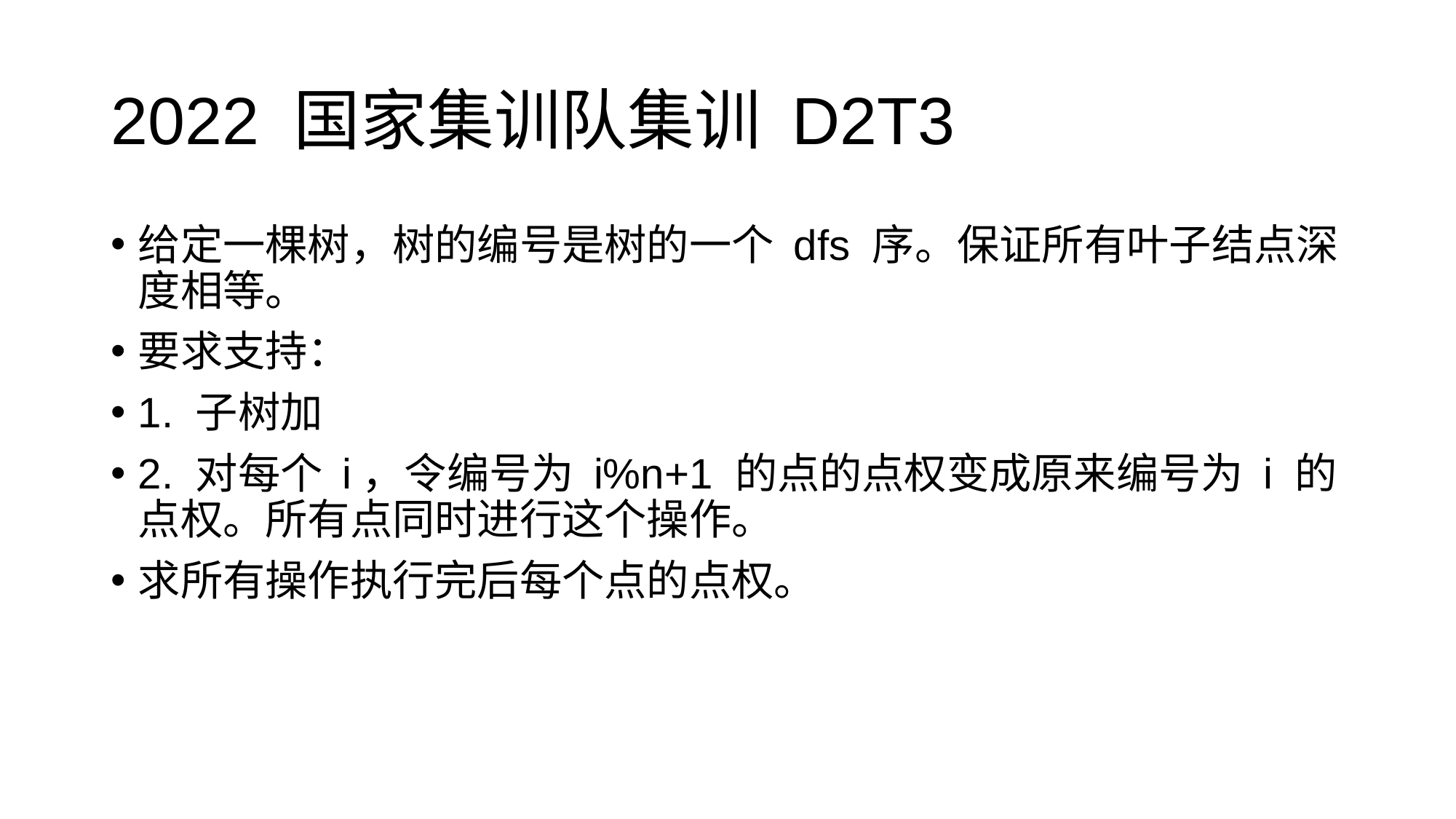

# 2022 国家集训队集训 D2T3
给定一棵树，树的编号是树的一个 dfs 序。保证所有叶子结点深度相等。
要求支持：
1. 子树加
2. 对每个 i，令编号为 i%n+1 的点的点权变成原来编号为 i 的点权。所有点同时进行这个操作。
求所有操作执行完后每个点的点权。